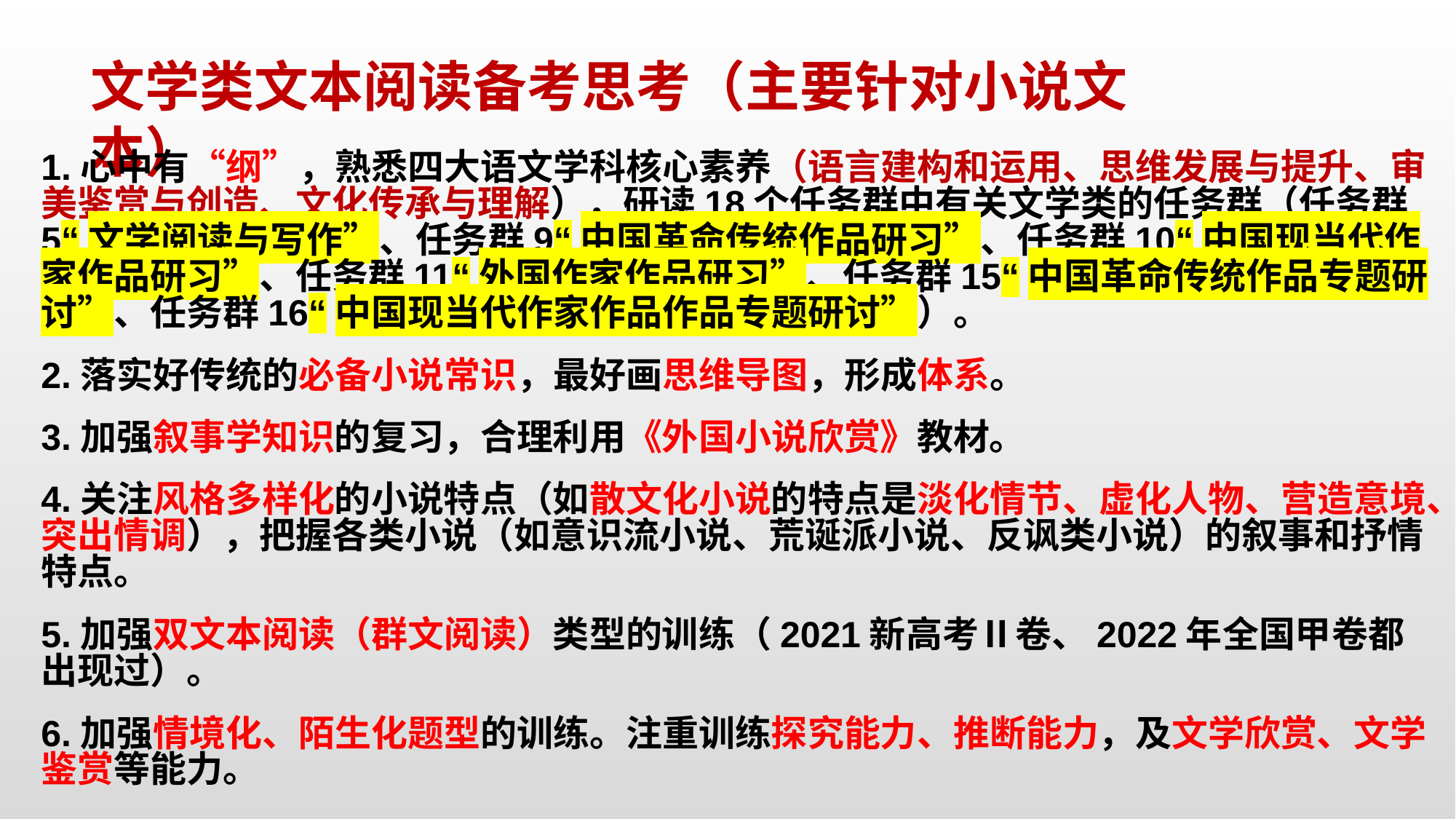

文学类文本阅读备考思考（主要针对小说文本）
1.心中有“纲”，熟悉四大语文学科核心素养（语言建构和运用、思维发展与提升、审美鉴赏与创造、文化传承与理解），研读18个任务群中有关文学类的任务群（任务群5“文学阅读与写作”、任务群9“中国革命传统作品研习”、任务群10“中国现当代作家作品研习”、任务群11“外国作家作品研习”、任务群15“中国革命传统作品专题研讨”、任务群16“中国现当代作家作品作品专题研讨”）。
2.落实好传统的必备小说常识，最好画思维导图，形成体系。
3.加强叙事学知识的复习，合理利用《外国小说欣赏》教材。
4.关注风格多样化的小说特点（如散文化小说的特点是淡化情节、虚化人物、营造意境、突出情调），把握各类小说（如意识流小说、荒诞派小说、反讽类小说）的叙事和抒情特点。
5.加强双文本阅读（群文阅读）类型的训练（2021新高考Ⅱ卷、2022年全国甲卷都出现过）。
6.加强情境化、陌生化题型的训练。注重训练探究能力、推断能力，及文学欣赏、文学鉴赏等能力。